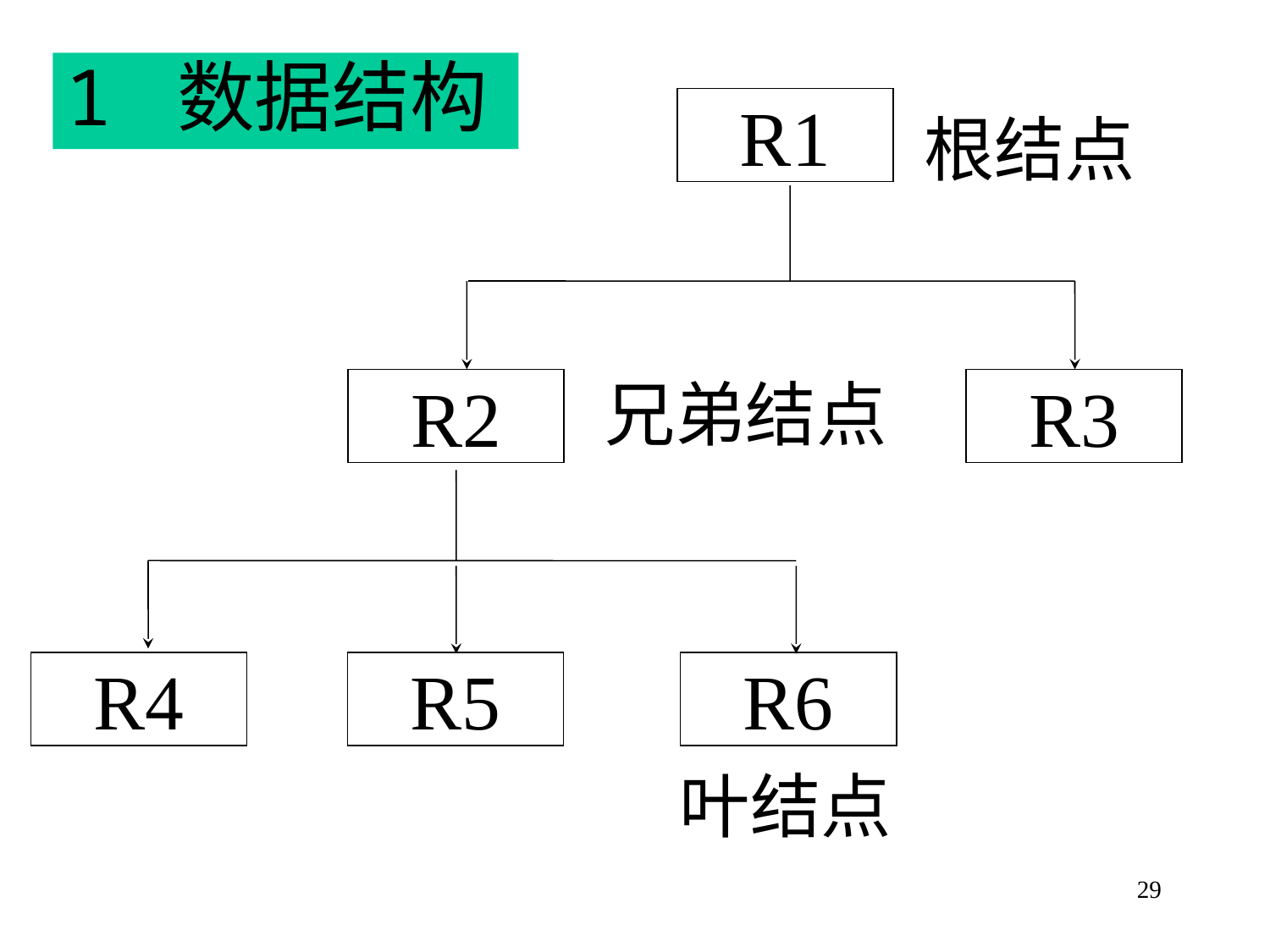

1 数据结构
R1
根结点

R2
R3
兄弟结点

R5
R6
R4
叶结点
29